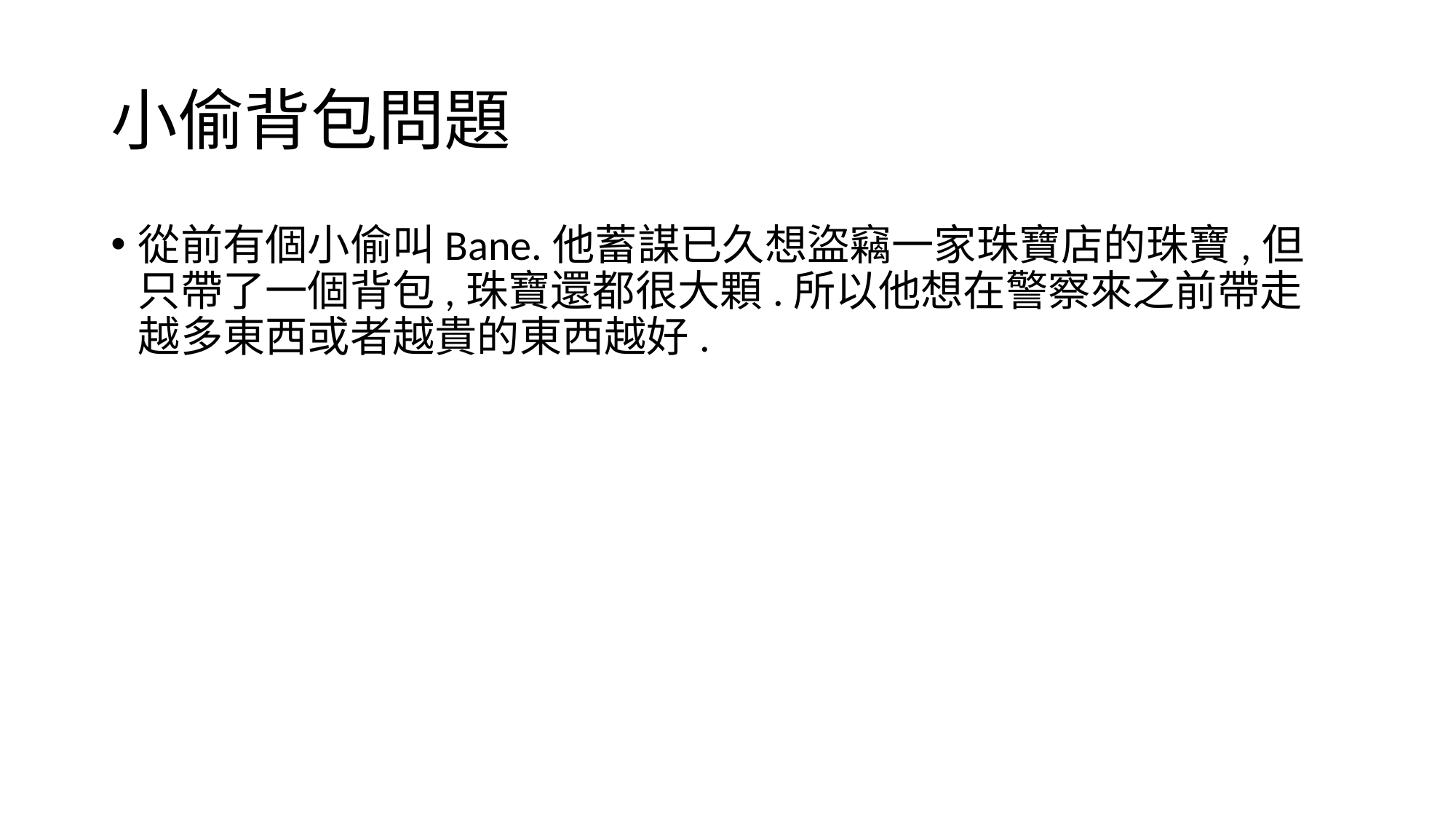

# 小偷背包問題
從前有個小偷叫Bane.他蓄謀已久想盜竊一家珠寶店的珠寶,但只帶了一個背包,珠寶還都很大顆.所以他想在警察來之前帶走越多東西或者越貴的東西越好.